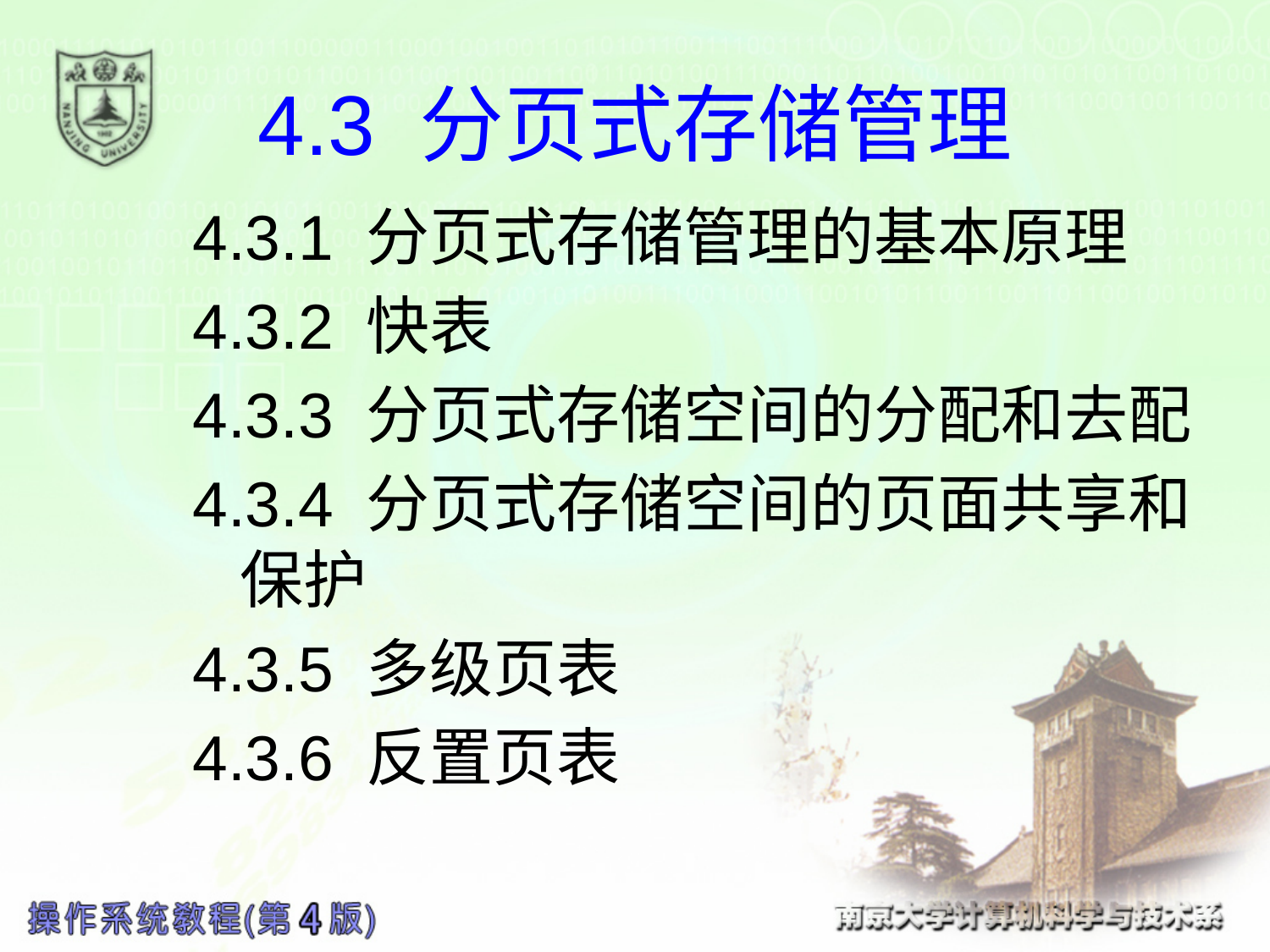

# 4.3 分页式存储管理
4.3.1 分页式存储管理的基本原理
4.3.2 快表
4.3.3 分页式存储空间的分配和去配
4.3.4 分页式存储空间的页面共享和保护
4.3.5 多级页表
4.3.6 反置页表